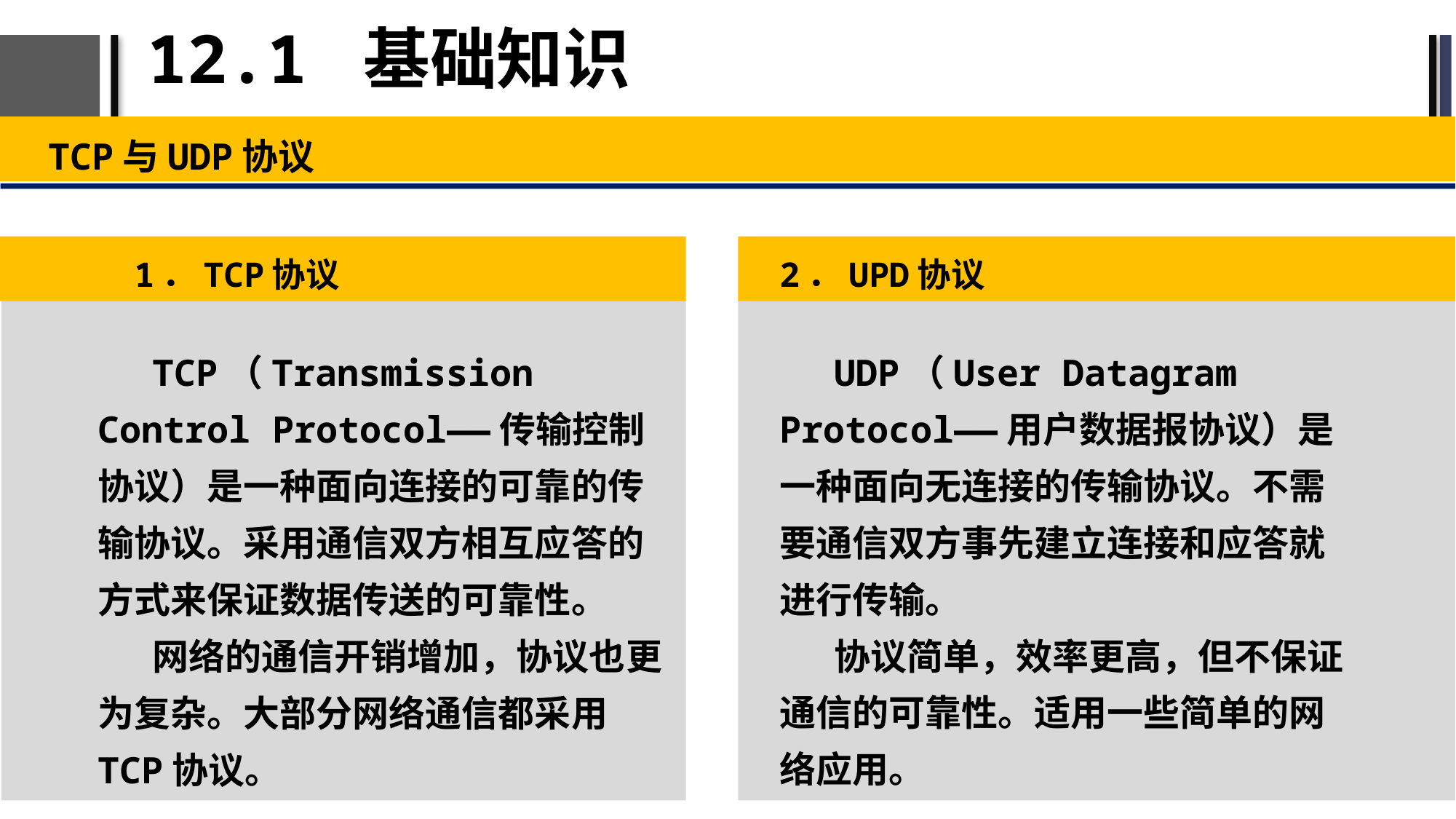

# 12.1 基础知识

TCP与UDP协议

2．UPD协议
1．TCP协议

TCP（Transmission Control Protocol——传输控制协议）是一种面向连接的可靠的传输协议。采用通信双方相互应答的方式来保证数据传送的可靠性。
网络的通信开销增加，协议也更为复杂。大部分网络通信都采用TCP协议。
UDP（User Datagram Protocol——用户数据报协议）是一种面向无连接的传输协议。不需要通信双方事先建立连接和应答就进行传输。
协议简单，效率更高，但不保证通信的可靠性。适用一些简单的网络应用。